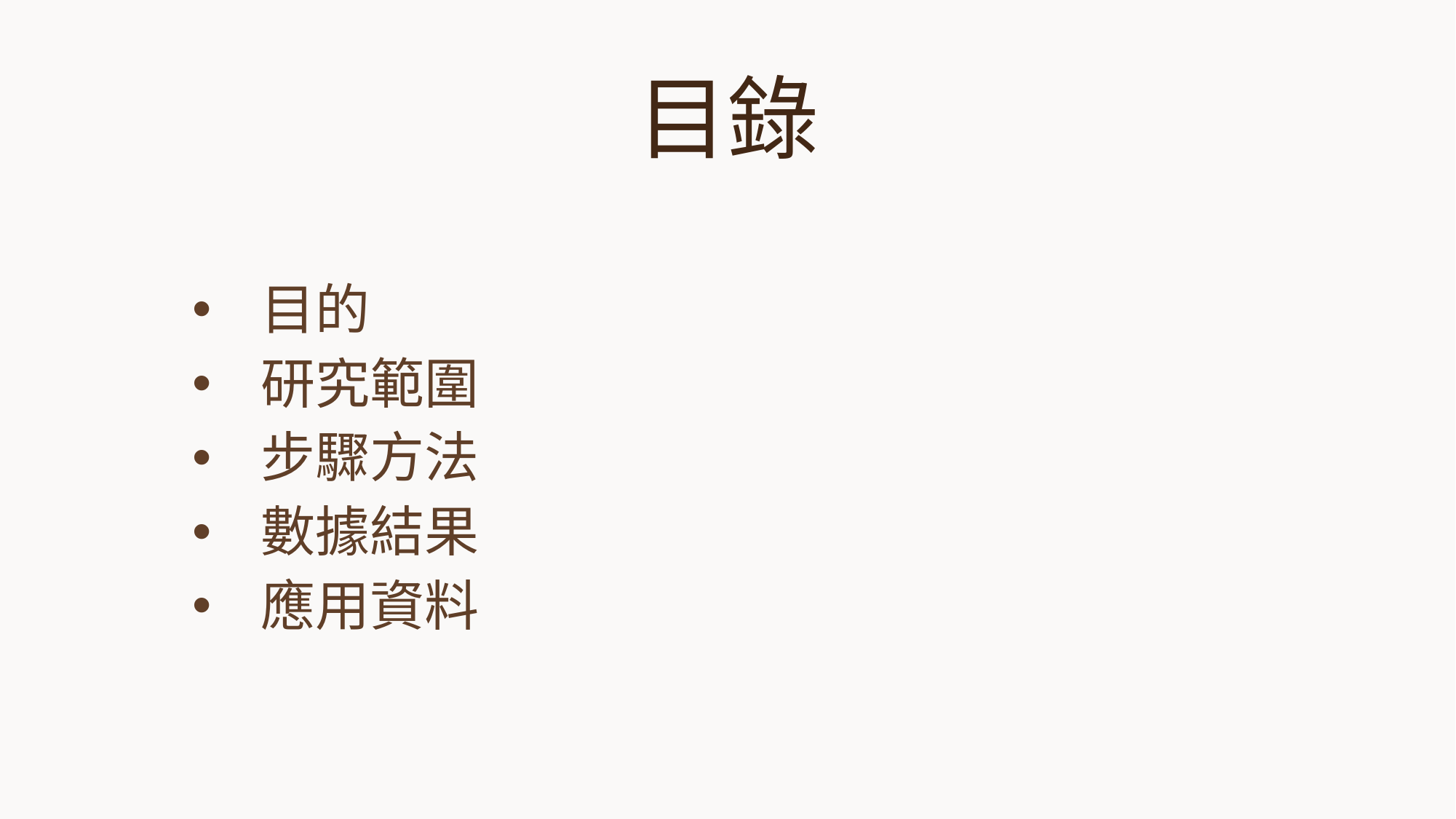

# 目錄
目的
研究範圍
步驟方法
數據結果
應用資料